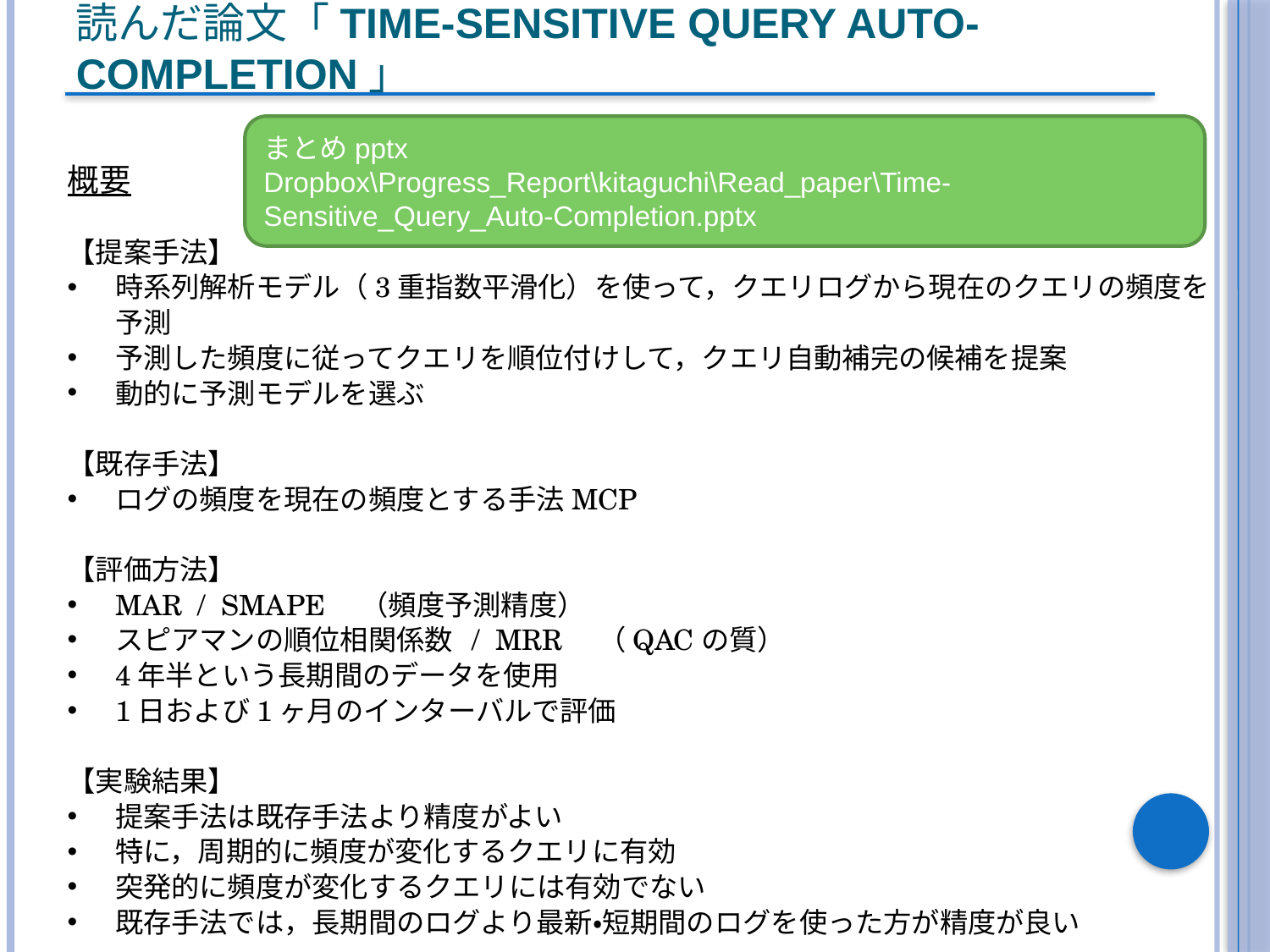

# 読んだ論文「Time-Sensitive Query Auto-Completion」
まとめpptx
Dropbox\Progress_Report\kitaguchi\Read_paper\Time-Sensitive_Query_Auto-Completion.pptx
概要

【提案手法】
時系列解析モデル（3重指数平滑化）を使って，クエリログから現在のクエリの頻度を予測
予測した頻度に従ってクエリを順位付けして，クエリ自動補完の候補を提案
動的に予測モデルを選ぶ

【既存手法】
ログの頻度を現在の頻度とする手法MCP

【評価方法】
MAR  /  SMAPE　（頻度予測精度）
スピアマンの順位相関係数  /  MRR　（QACの質）
4年半という長期間のデータを使用
1日および1ヶ月のインターバルで評価

【実験結果】
提案手法は既存手法より精度がよい
特に，周期的に頻度が変化するクエリに有効
突発的に頻度が変化するクエリには有効でない
既存手法では，長期間のログより最新・短期間のログを使った方が精度が良い